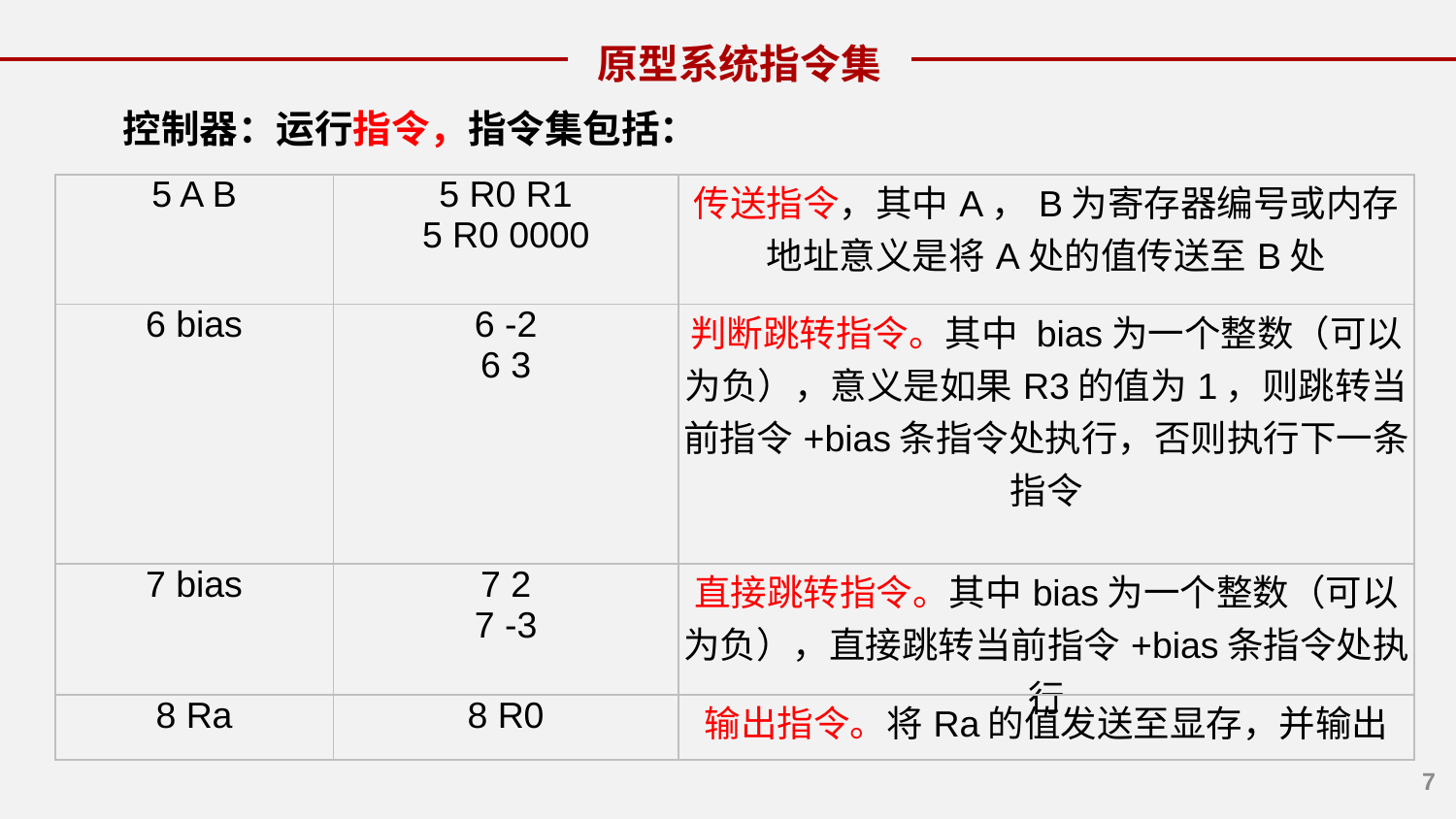

原型系统指令集
控制器：运行指令，指令集包括：
| 5 A B | 5 R0 R1 5 R0 0000 | 传送指令，其中A，B为寄存器编号或内存地址意义是将A处的值传送至B处 |
| --- | --- | --- |
| 6 bias | 6 -2 6 3 | 判断跳转指令。其中 bias为一个整数（可以为负），意义是如果R3的值为1，则跳转当前指令+bias条指令处执行，否则执行下一条指令 |
| 7 bias | 7 2 7 -3 | 直接跳转指令。其中bias为一个整数（可以为负），直接跳转当前指令+bias条指令处执行 |
| 8 Ra | 8 R0 | 输出指令。将Ra的值发送至显存，并输出 |
7